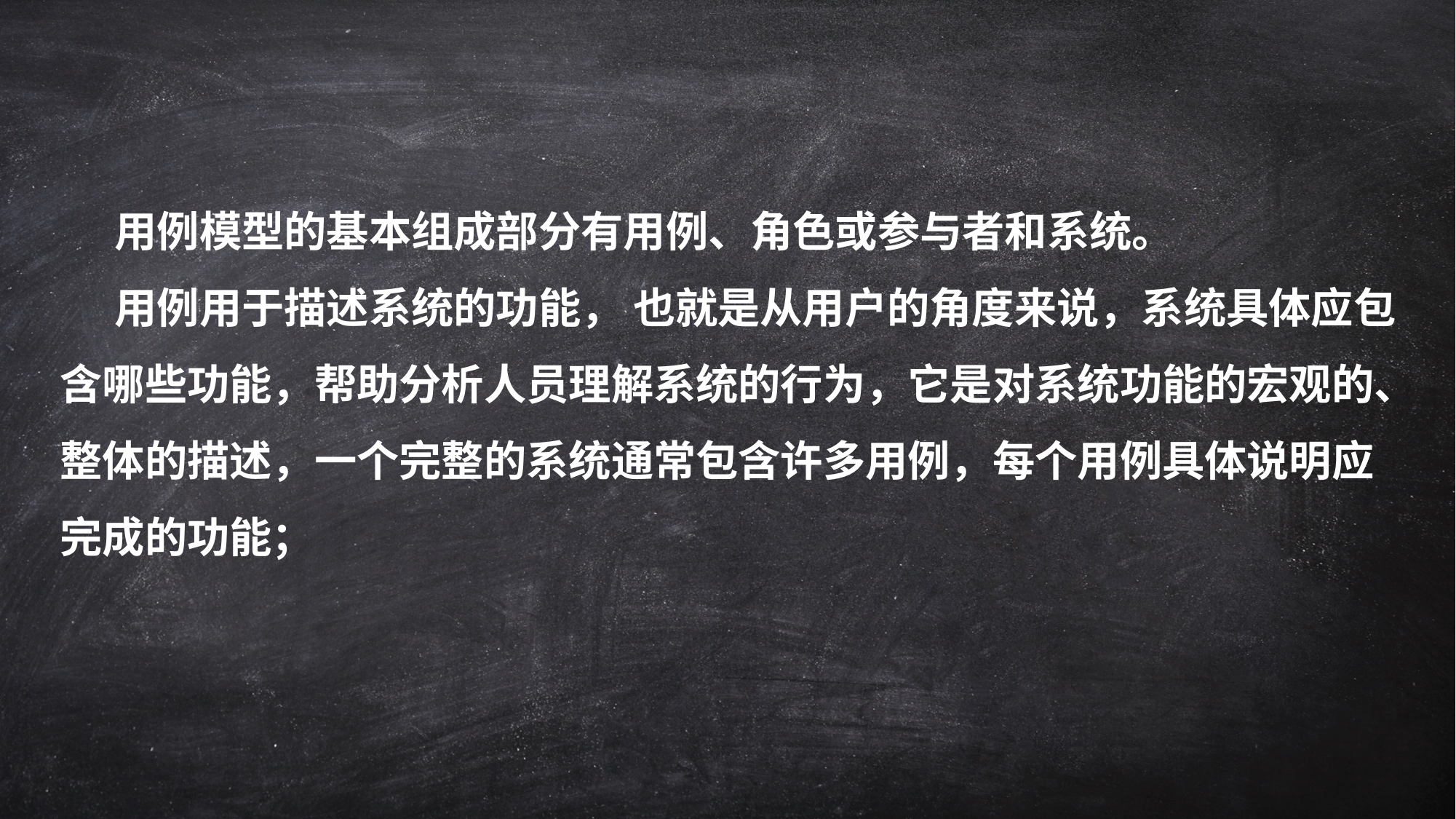

用例模型的基本组成部分有用例、角色或参与者和系统。
用例用于描述系统的功能， 也就是从用户的角度来说，系统具体应包含哪些功能，帮助分析人员理解系统的行为，它是对系统功能的宏观的、整体的描述，一个完整的系统通常包含许多用例，每个用例具体说明应完成的功能；